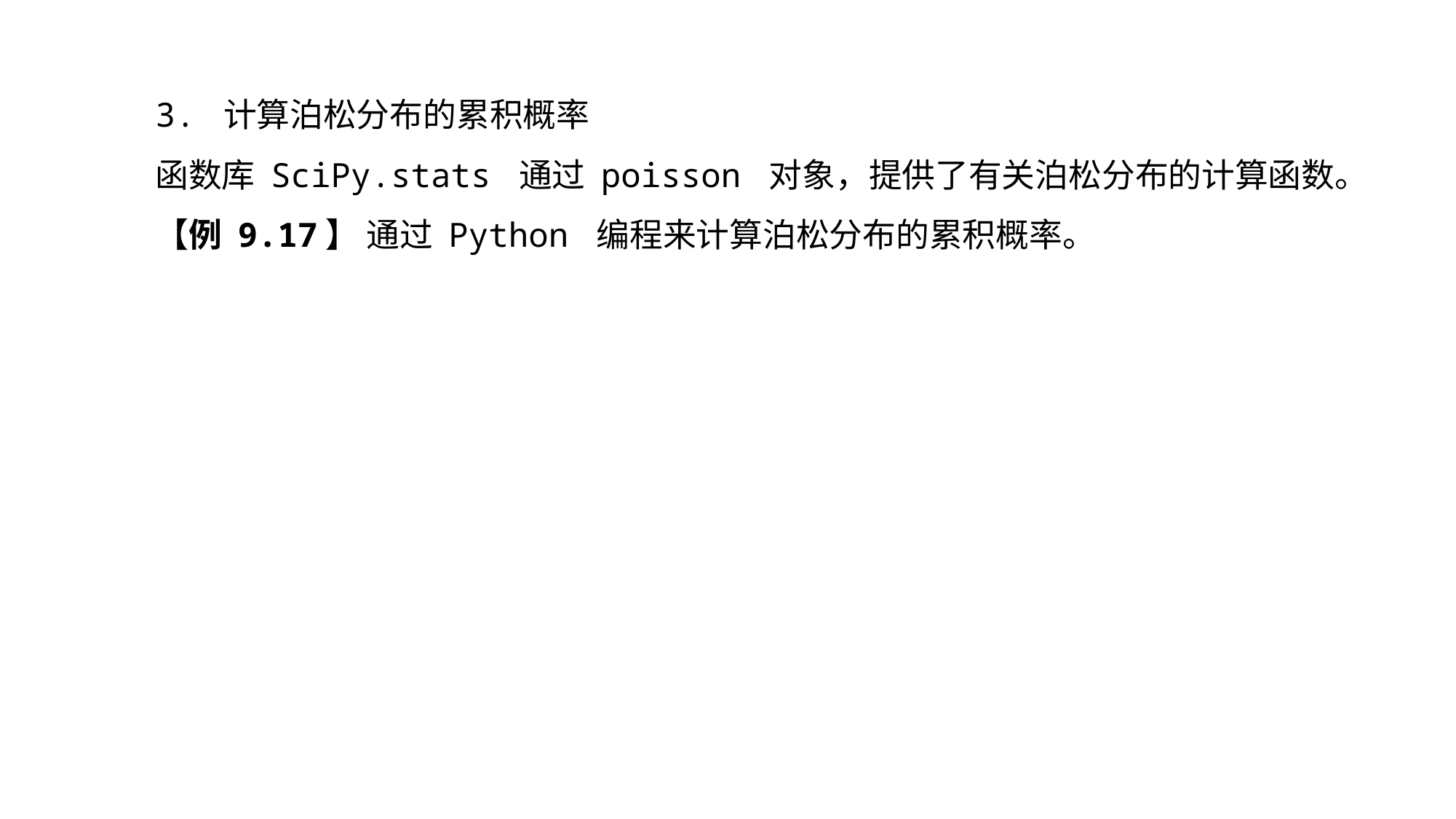

3. 计算泊松分布的累积概率
函数库 SciPy.stats 通过 poisson 对象，提供了有关泊松分布的计算函数。
【例 9.17】 通过 Python 编程来计算泊松分布的累积概率。